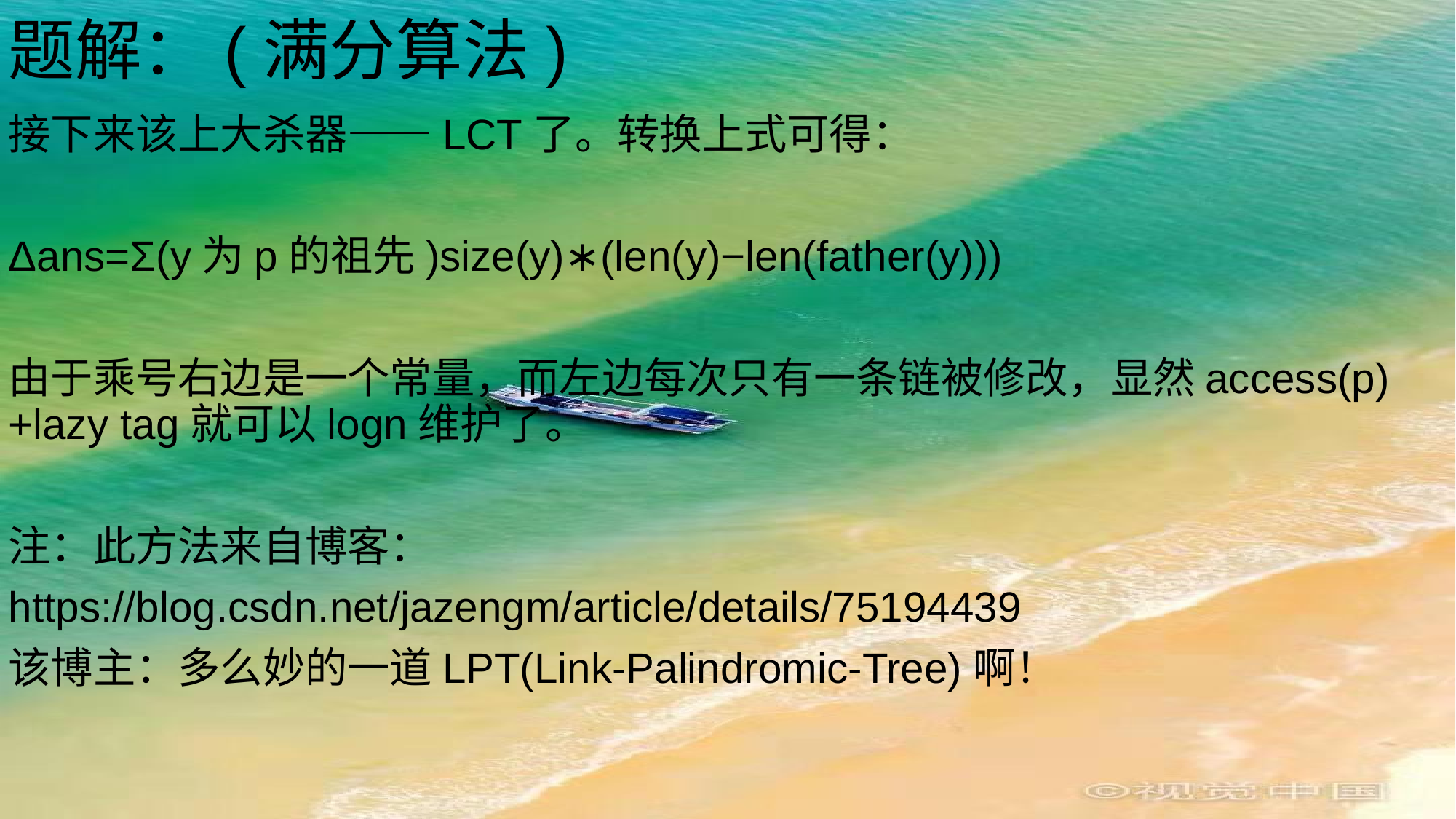

# 题解：(满分算法)
接下来该上大杀器——LCT了。转换上式可得：

Δans=Σ(y为p的祖先)size(y)∗(len(y)−len(father(y)))

由于乘号右边是一个常量，而左边每次只有一条链被修改，显然access(p)+lazy tag就可以logn维护了。

注：此方法来自博客：
https://blog.csdn.net/jazengm/article/details/75194439
该博主：多么妙的一道LPT(Link-Palindromic-Tree)啊！